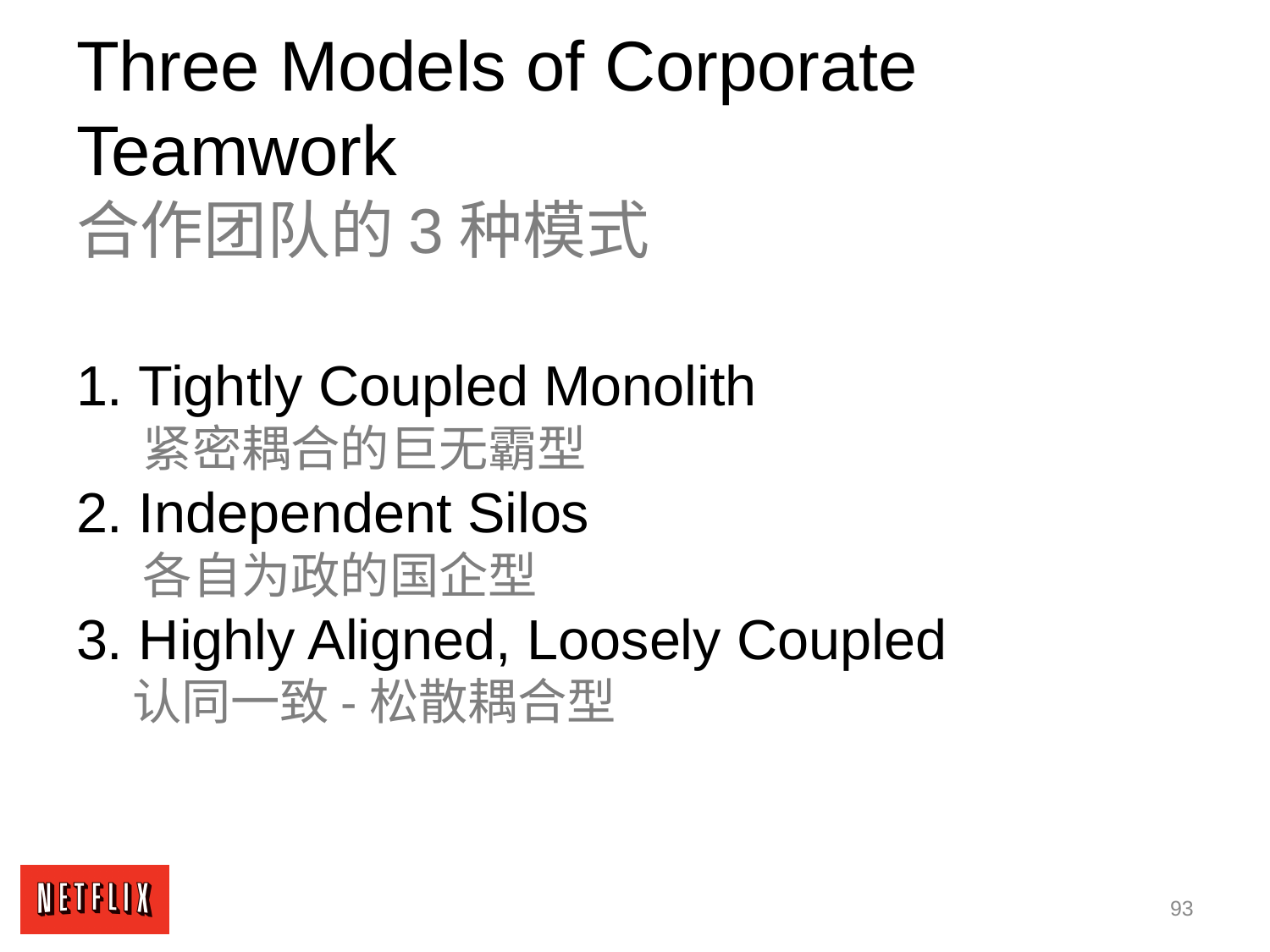

Three Models of Corporate Teamwork
合作团队的3种模式
1. Tightly Coupled Monolith
     紧密耦合的巨无霸型
2. Independent Silos
     各自为政的国企型
3. Highly Aligned, Loosely Coupled
    认同一致-松散耦合型

93